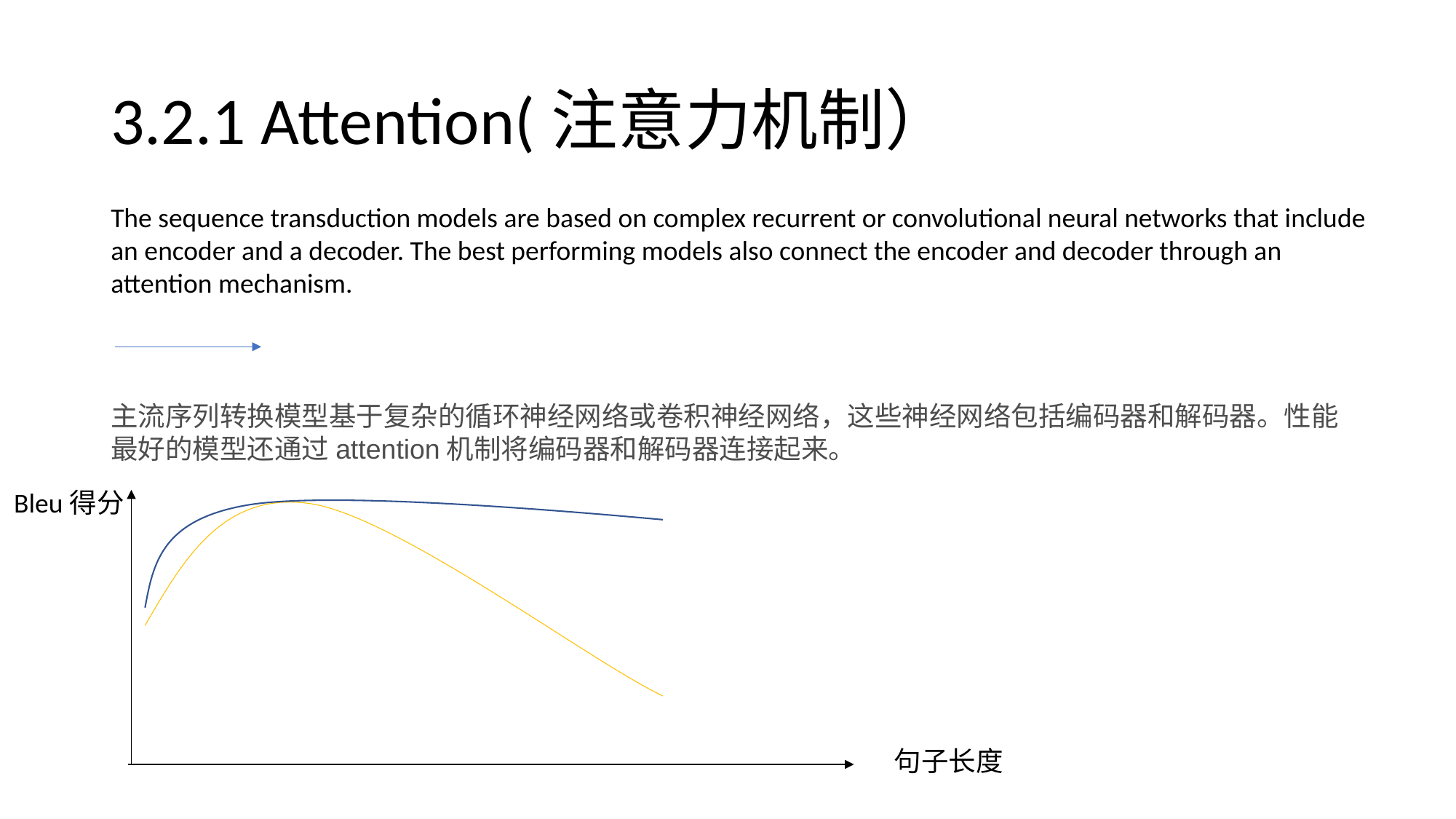

# 3.2.1 Attention(注意力机制）
The sequence transduction models are based on complex recurrent or convolutional neural networks that include an encoder and a decoder. The best performing models also connect the encoder and decoder through an attention mechanism.
主流序列转换模型基于复杂的循环神经网络或卷积神经网络，这些神经网络包括编码器和解码器。性能最好的模型还通过attention机制将编码器和解码器连接起来。
Bleu得分

句子长度